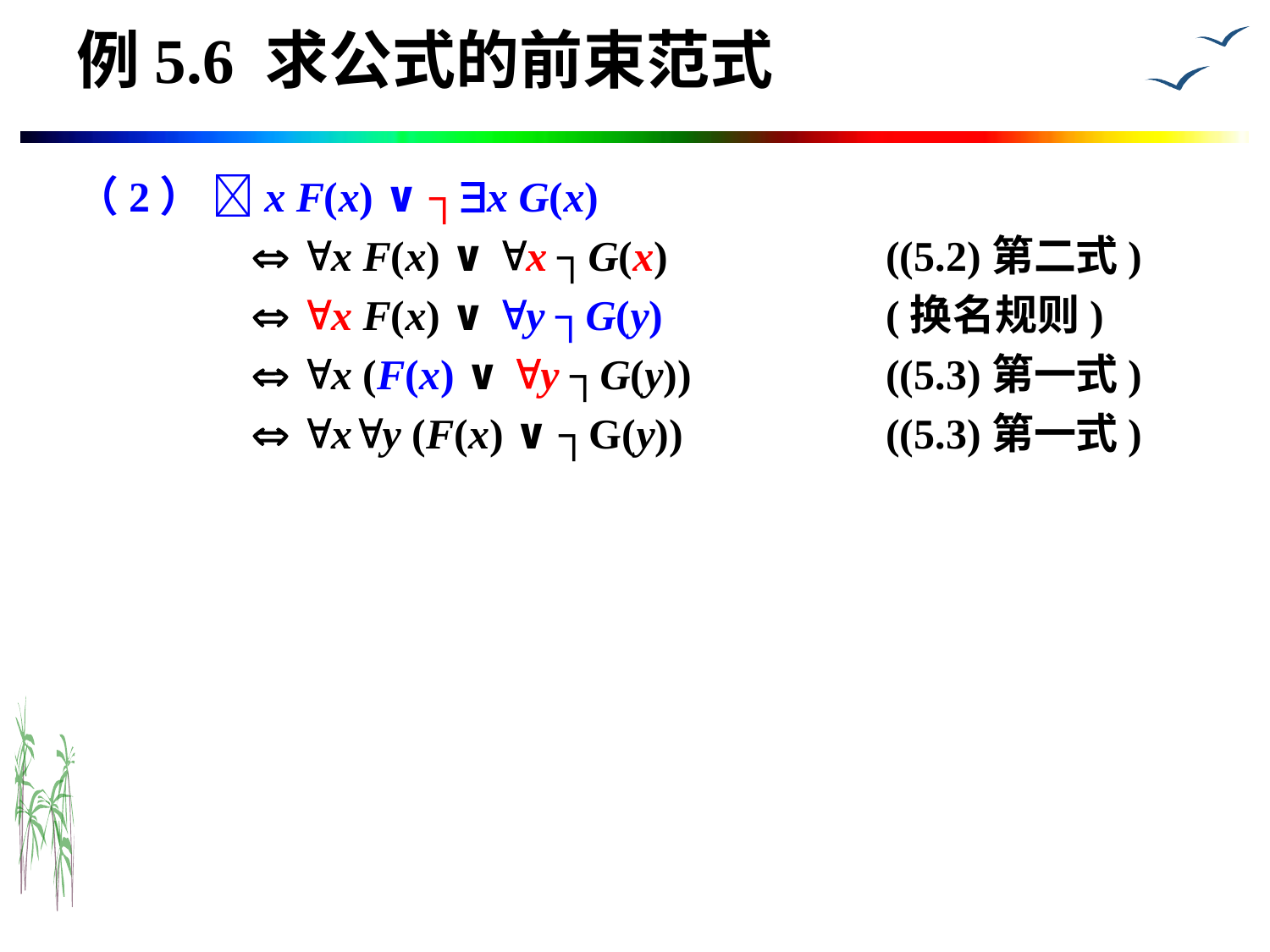

# 例5.6 求公式的前束范式
（2） ∀x F(x) ∨ ┐∃x G(x)
		⇔ ∀x F(x) ∨ ∀x ┐G(x)   		((5.2)第二式)
		⇔ ∀x F(x) ∨ ∀y ┐G(y)   		(换名规则)
		⇔ ∀x (F(x) ∨ ∀y ┐G(y)) 		((5.3)第一式)
		⇔ ∀x∀y (F(x) ∨ ┐G(y)) 		((5.3)第一式)